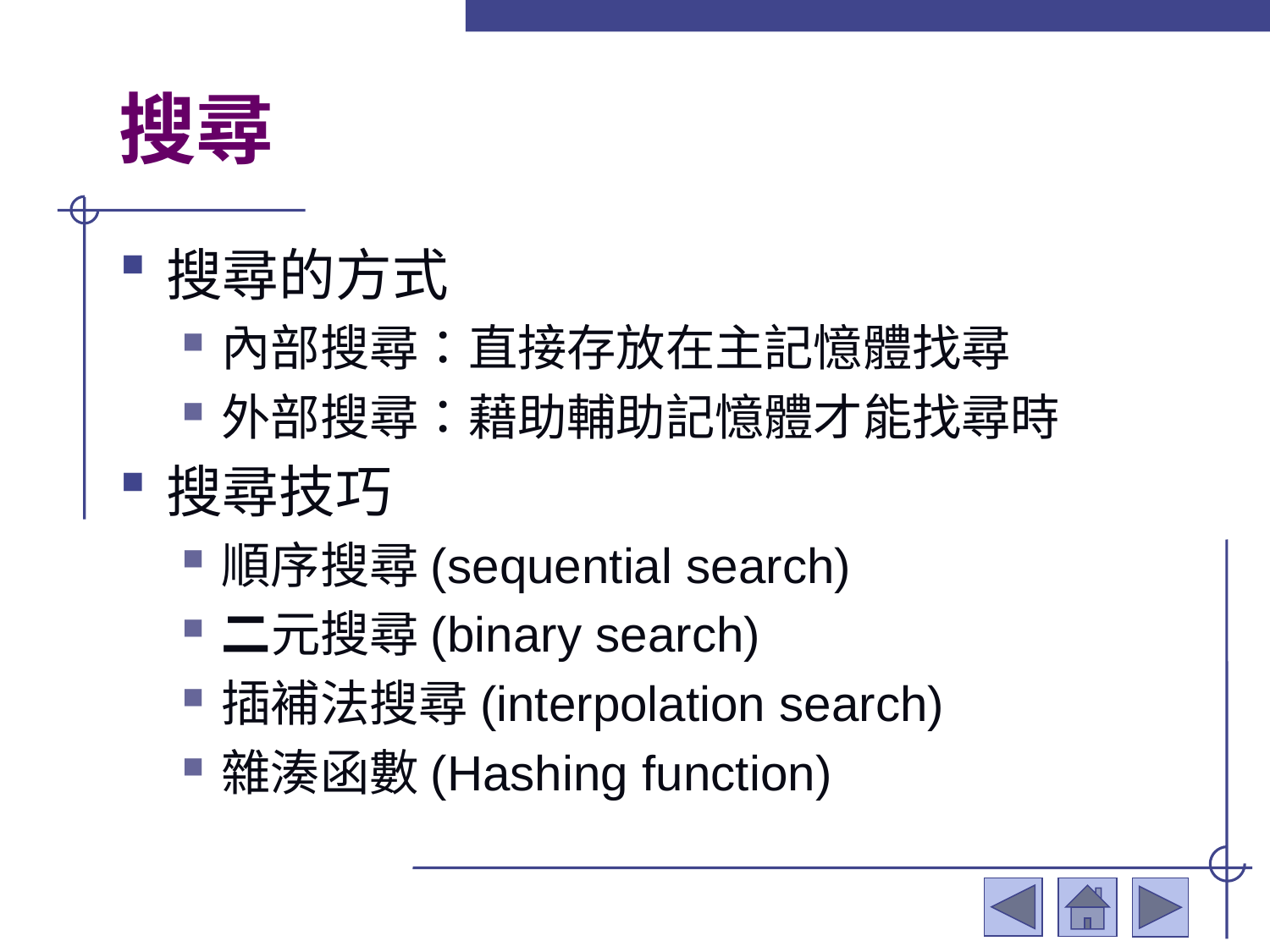

# 搜尋
搜尋的方式
內部搜尋：直接存放在主記憶體找尋
外部搜尋：藉助輔助記憶體才能找尋時
搜尋技巧
順序搜尋(sequential search)
二元搜尋(binary search)
插補法搜尋(interpolation search)
雜湊函數(Hashing function)